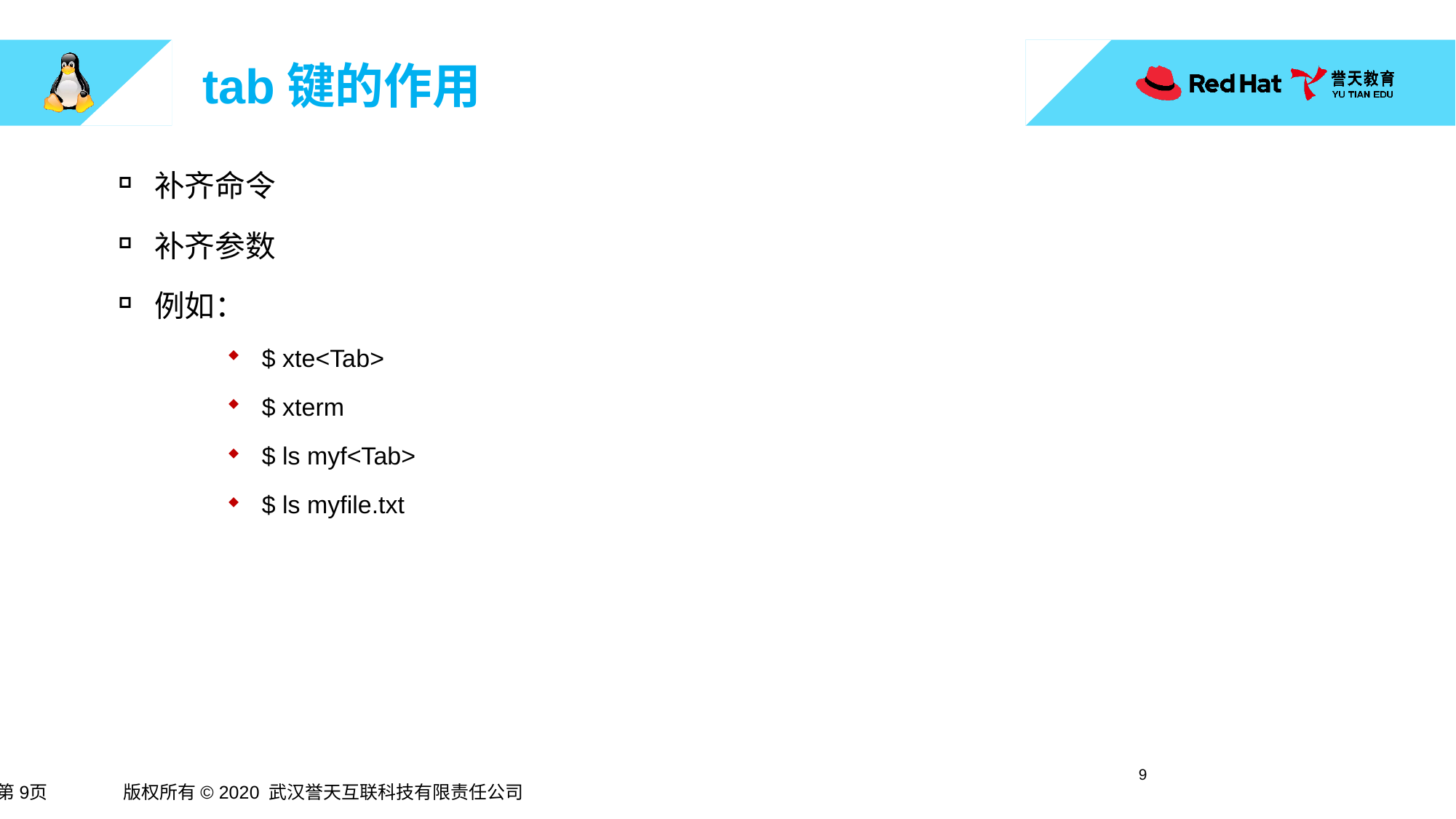

# tab键的作用
补齐命令
补齐参数
例如：
$ xte<Tab>
$ xterm
$ ls myf<Tab>
$ ls myfile.txt
9